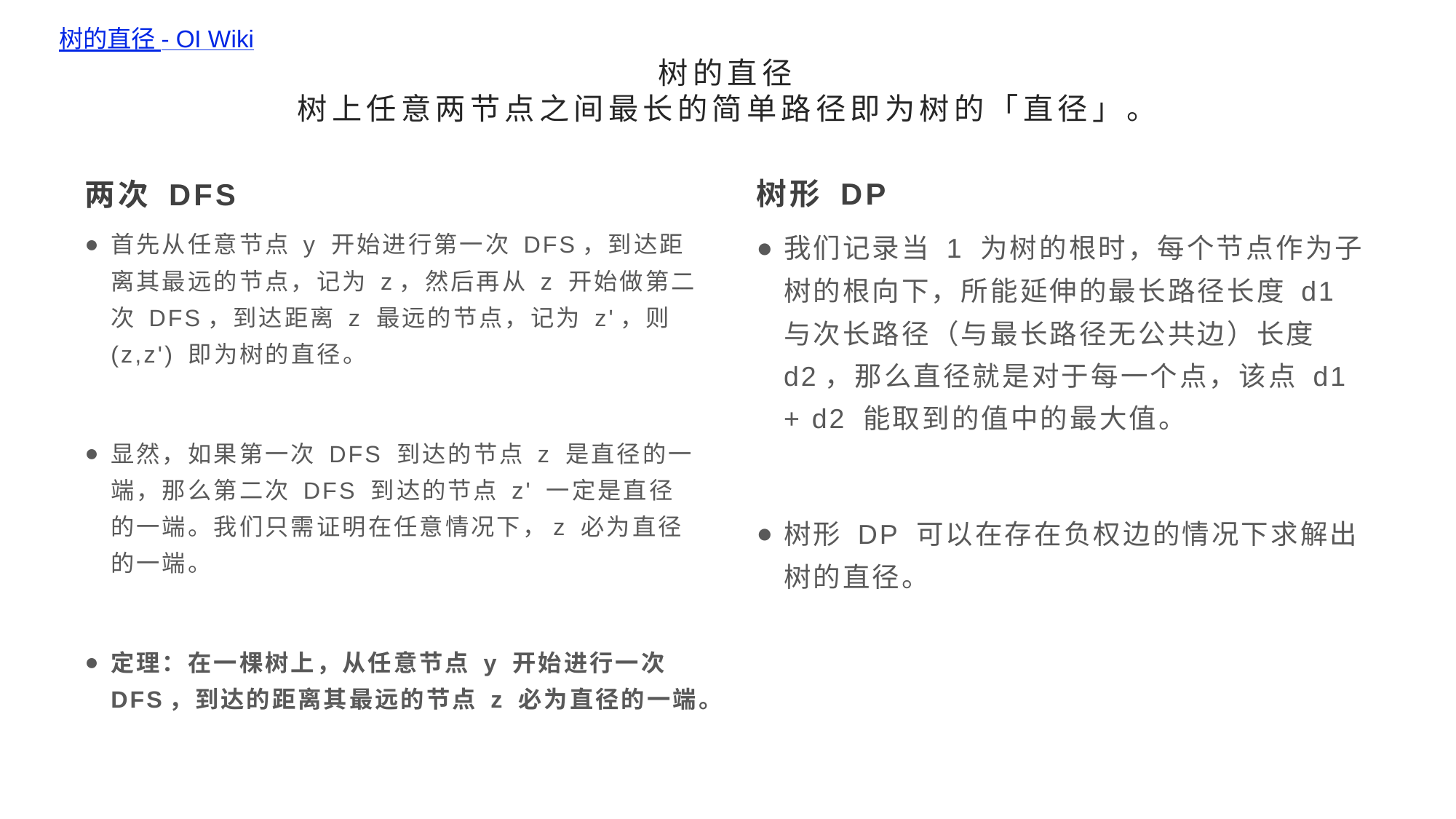

树的直径 - OI Wiki
# 树的直径 树上任意两节点之间最长的简单路径即为树的「直径」。
树形 DP
两次 DFS
首先从任意节点 y 开始进行第一次 DFS，到达距离其最远的节点，记为 z，然后再从 z 开始做第二次 DFS，到达距离 z 最远的节点，记为 z'，则 (z,z') 即为树的直径。

显然，如果第一次 DFS 到达的节点 z 是直径的一端，那么第二次 DFS 到达的节点 z' 一定是直径的一端。我们只需证明在任意情况下，z 必为直径的一端。

定理：在一棵树上，从任意节点 y 开始进行一次 DFS，到达的距离其最远的节点 z 必为直径的一端。
我们记录当 1 为树的根时，每个节点作为子树的根向下，所能延伸的最长路径长度 d1 与次长路径（与最长路径无公共边）长度 d2，那么直径就是对于每一个点，该点 d1 + d2 能取到的值中的最大值。

树形 DP 可以在存在负权边的情况下求解出树的直径。